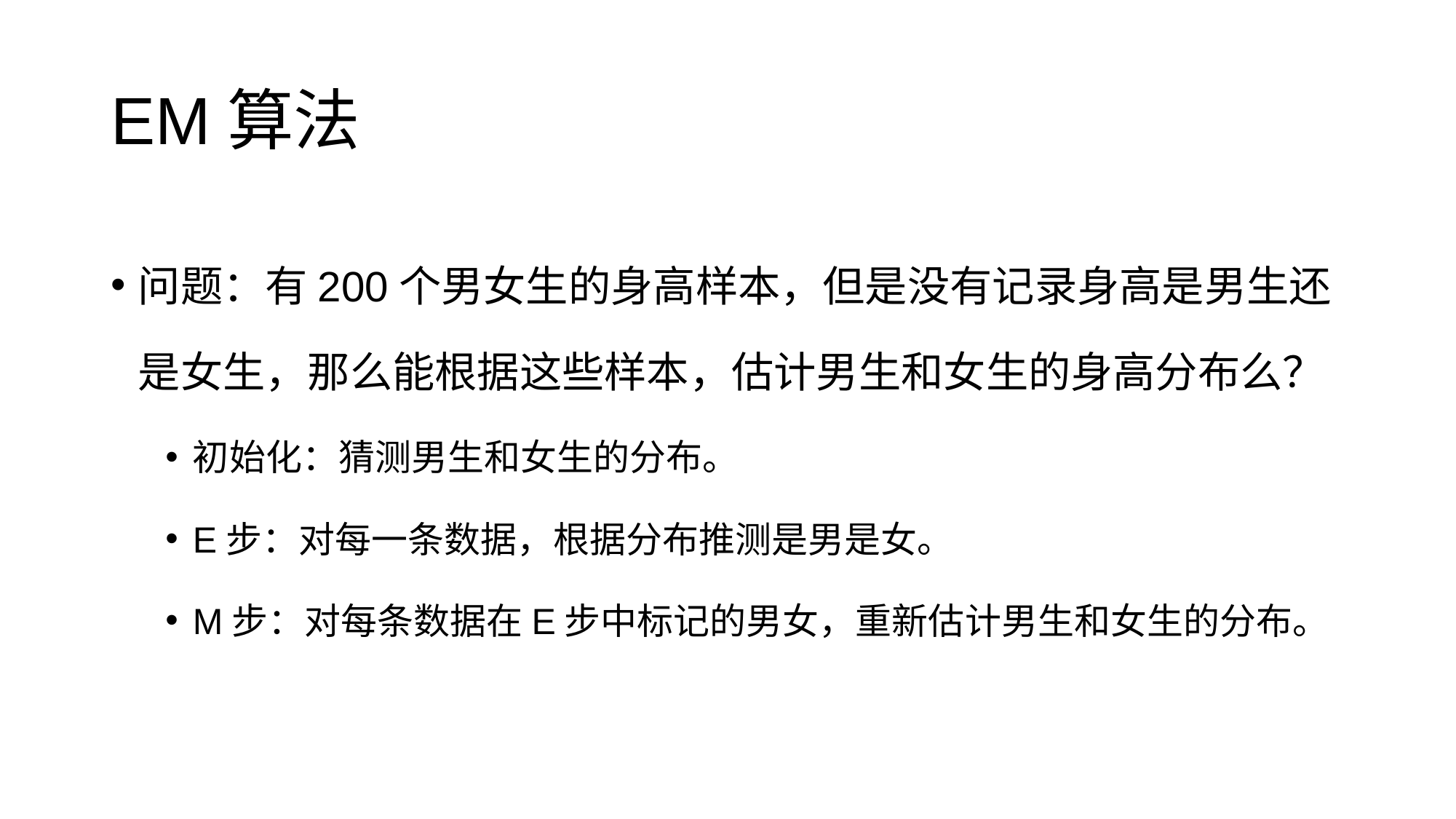

# EM算法
问题：有200个男女生的身高样本，但是没有记录身高是男生还是女生，那么能根据这些样本，估计男生和女生的身高分布么？
初始化：猜测男生和女生的分布。
E步：对每一条数据，根据分布推测是男是女。
M步：对每条数据在E步中标记的男女，重新估计男生和女生的分布。